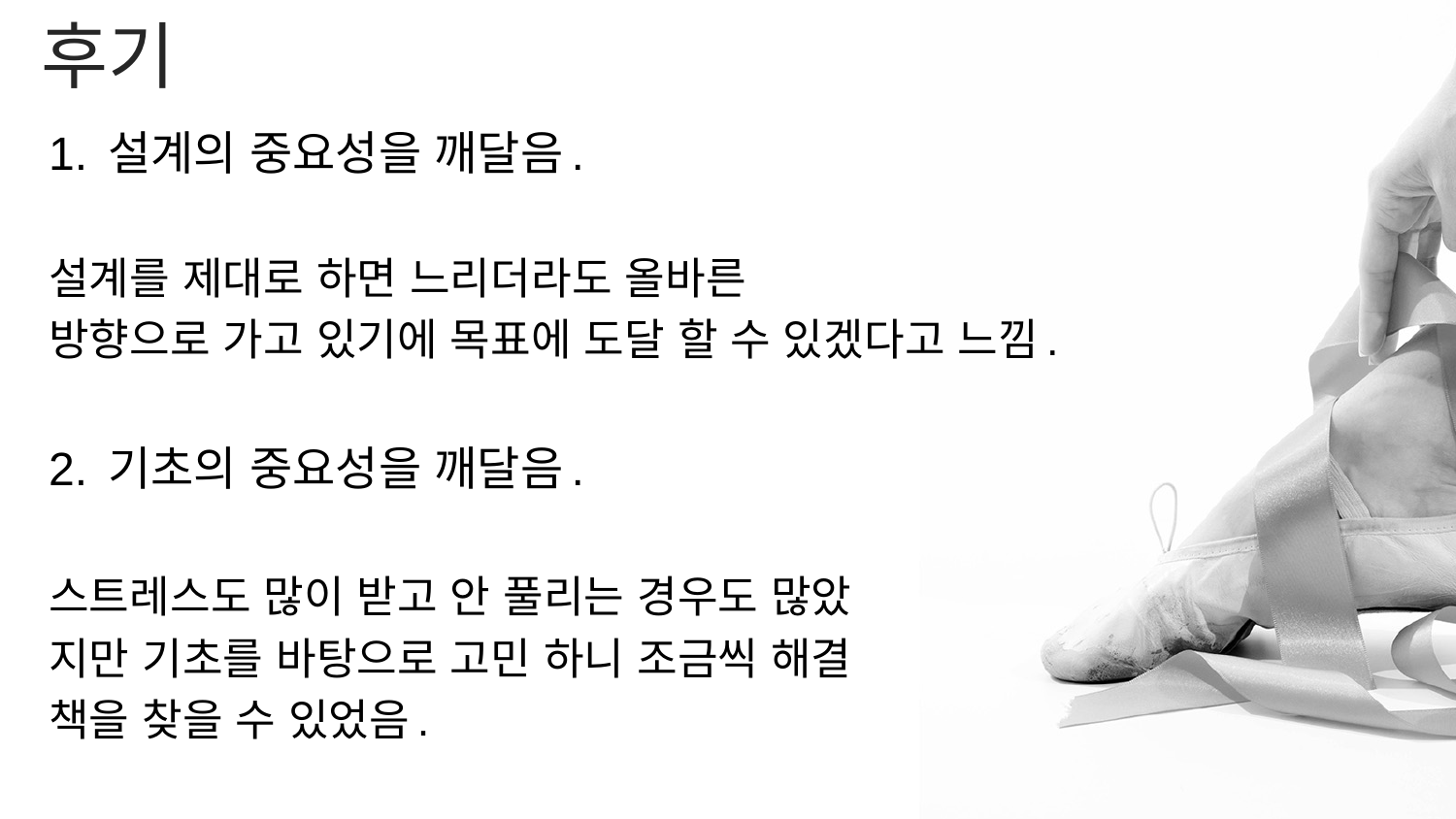

# 후기
1. 설계의 중요성을 깨달음.

설계를 제대로 하면 느리더라도 올바른
방향으로 가고 있기에 목표에 도달 할 수 있겠다고 느낌.

2. 기초의 중요성을 깨달음.

스트레스도 많이 받고 안 풀리는 경우도 많았
지만 기초를 바탕으로 고민 하니 조금씩 해결
책을 찾을 수 있었음.